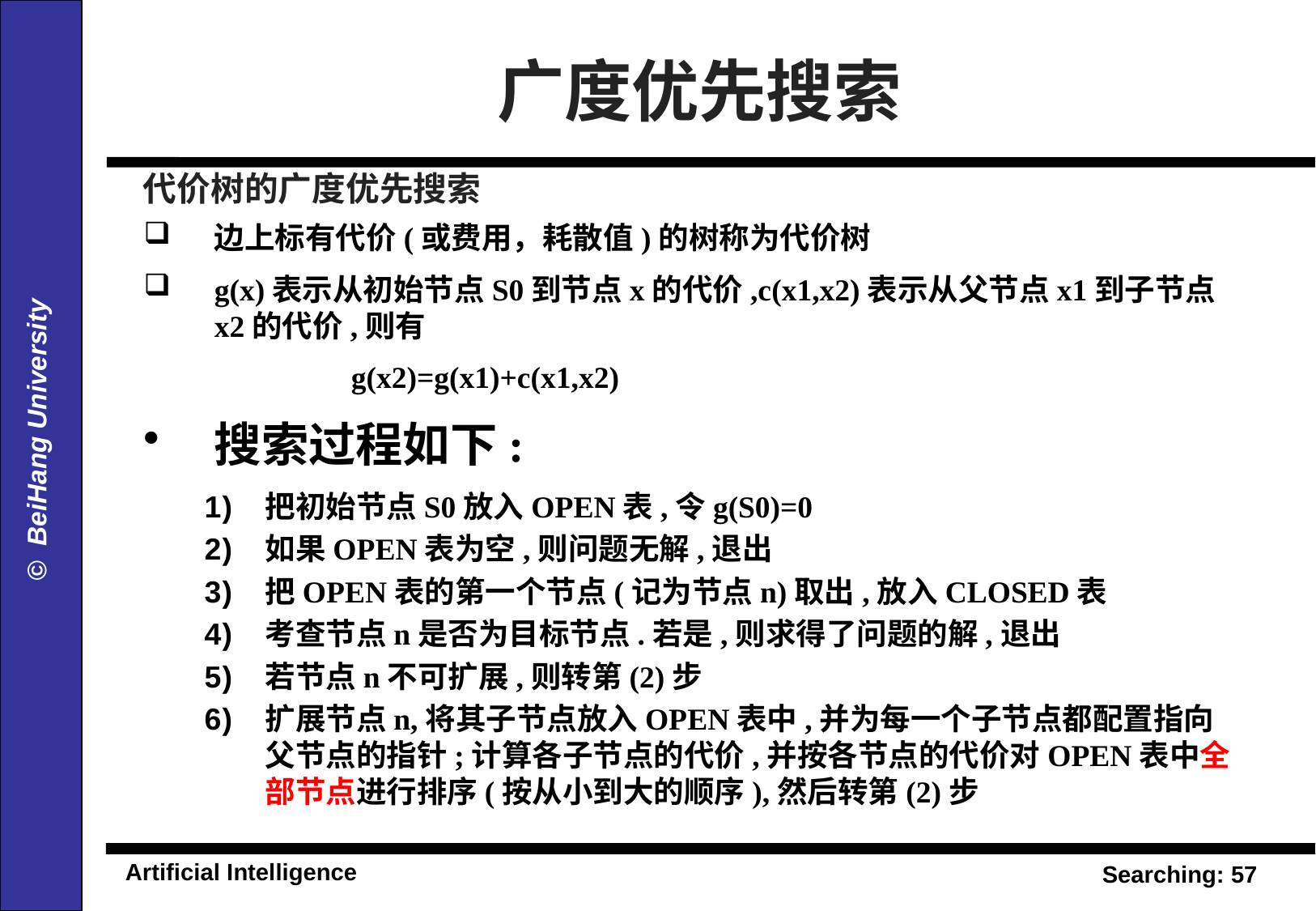

广度优先搜索
代价树的广度优先搜索
边上标有代价(或费用，耗散值)的树称为代价树
g(x)表示从初始节点S0到节点x的代价,c(x1,x2)表示从父节点x1到子节点x2的代价,则有
                           g(x2)=g(x1)+c(x1,x2)
搜索过程如下:
把初始节点S0放入OPEN表,令g(S0)=0
如果OPEN表为空,则问题无解,退出
把OPEN表的第一个节点(记为节点n)取出,放入CLOSED表
考查节点n是否为目标节点.若是,则求得了问题的解,退出
若节点n不可扩展,则转第(2)步
扩展节点n,将其子节点放入OPEN表中,并为每一个子节点都配置指向父节点的指针;计算各子节点的代价,并按各节点的代价对OPEN表中全部节点进行排序(按从小到大的顺序),然后转第(2)步